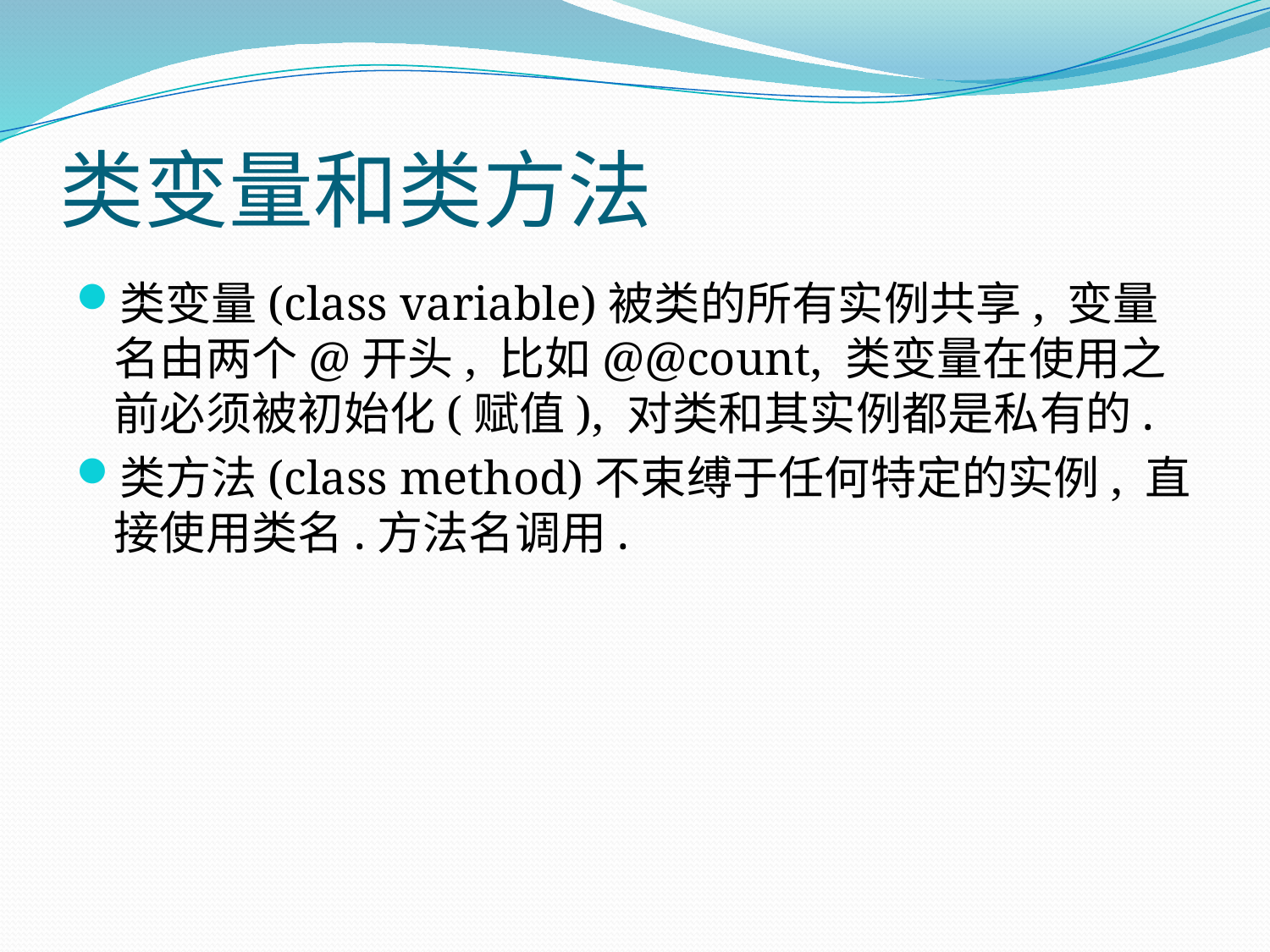

# 类变量和类方法
类变量(class variable)被类的所有实例共享, 变量名由两个@开头, 比如@@count, 类变量在使用之前必须被初始化(赋值), 对类和其实例都是私有的.
类方法(class method)不束缚于任何特定的实例, 直接使用类名.方法名调用.